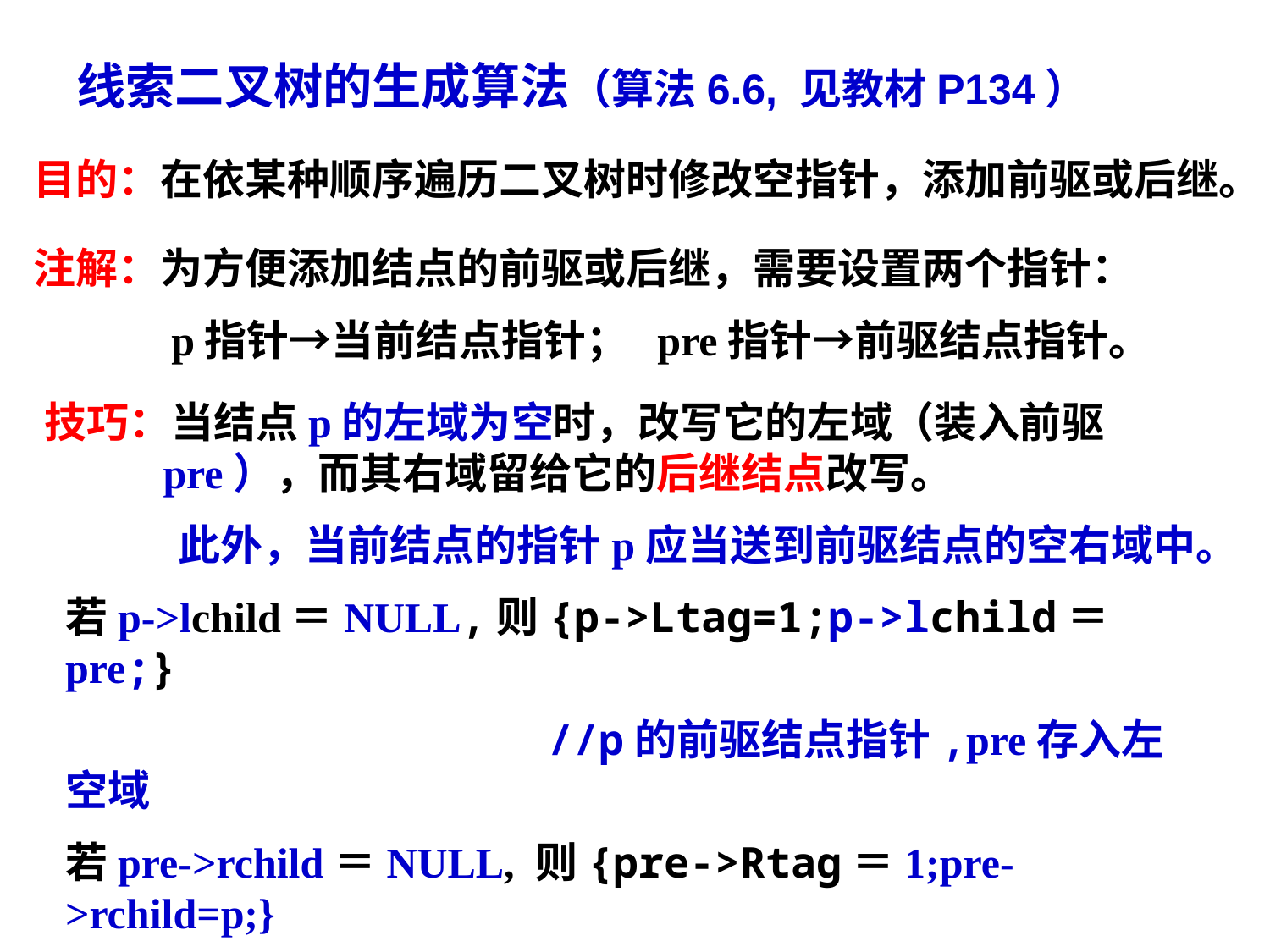

# 线索二叉树的生成算法（算法6.6, 见教材P134）
目的：在依某种顺序遍历二叉树时修改空指针，添加前驱或后继。
注解：为方便添加结点的前驱或后继，需要设置两个指针：
             p指针→当前结点指针；  pre指针→前驱结点指针。
技巧：当结点p的左域为空时，改写它的左域（装入前驱pre），而其右域留给它的后继结点改写。
             此外，当前结点的指针p应当送到前驱结点的空右域中。
若p->lchild＝NULL,则{p->Ltag=1;p->lchild＝pre;}
                   //p的前驱结点指针,pre存入左空域
若pre->rchild＝NULL, 则{pre->Rtag＝1;pre->rchild=p;}
                  //p存入其前驱结点pre的右空域